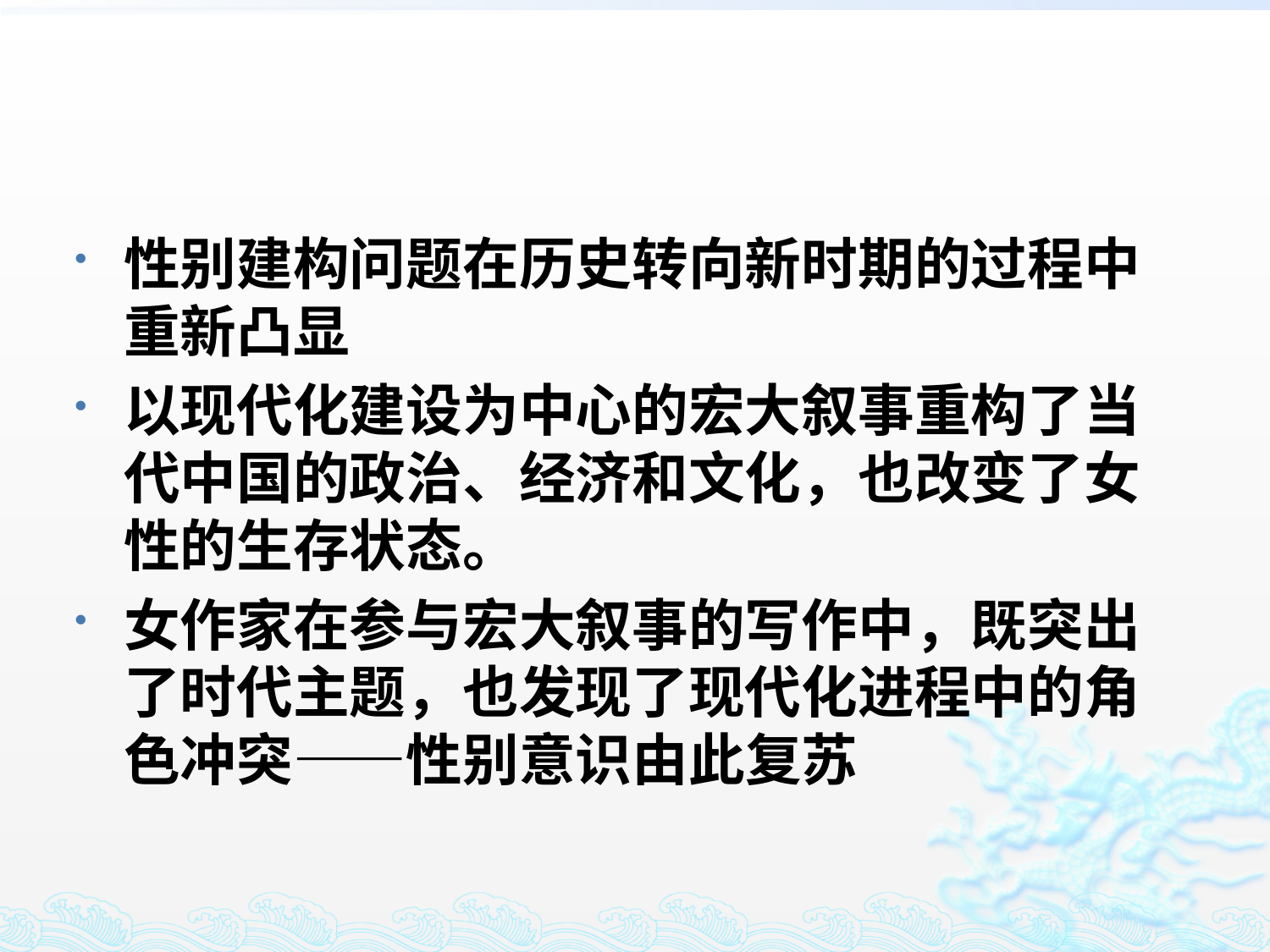

#
性别建构问题在历史转向新时期的过程中重新凸显
以现代化建设为中心的宏大叙事重构了当代中国的政治、经济和文化，也改变了女性的生存状态。
女作家在参与宏大叙事的写作中，既突出了时代主题，也发现了现代化进程中的角色冲突——性别意识由此复苏